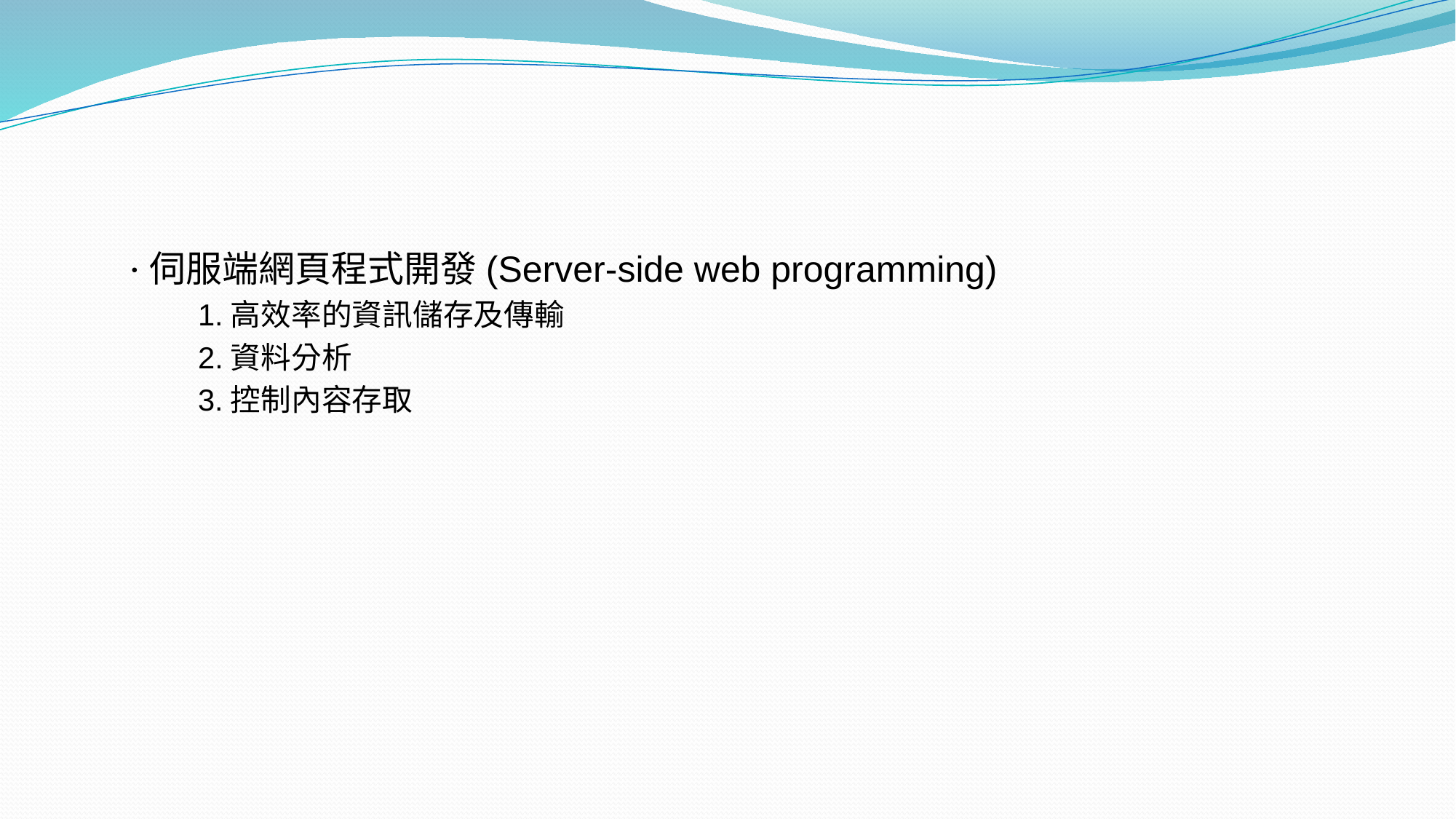

．伺服端網頁程式開發(Server-side web programming)
     　1.高效率的資訊儲存及傳輸
    　 2.資料分析
     　3.控制內容存取